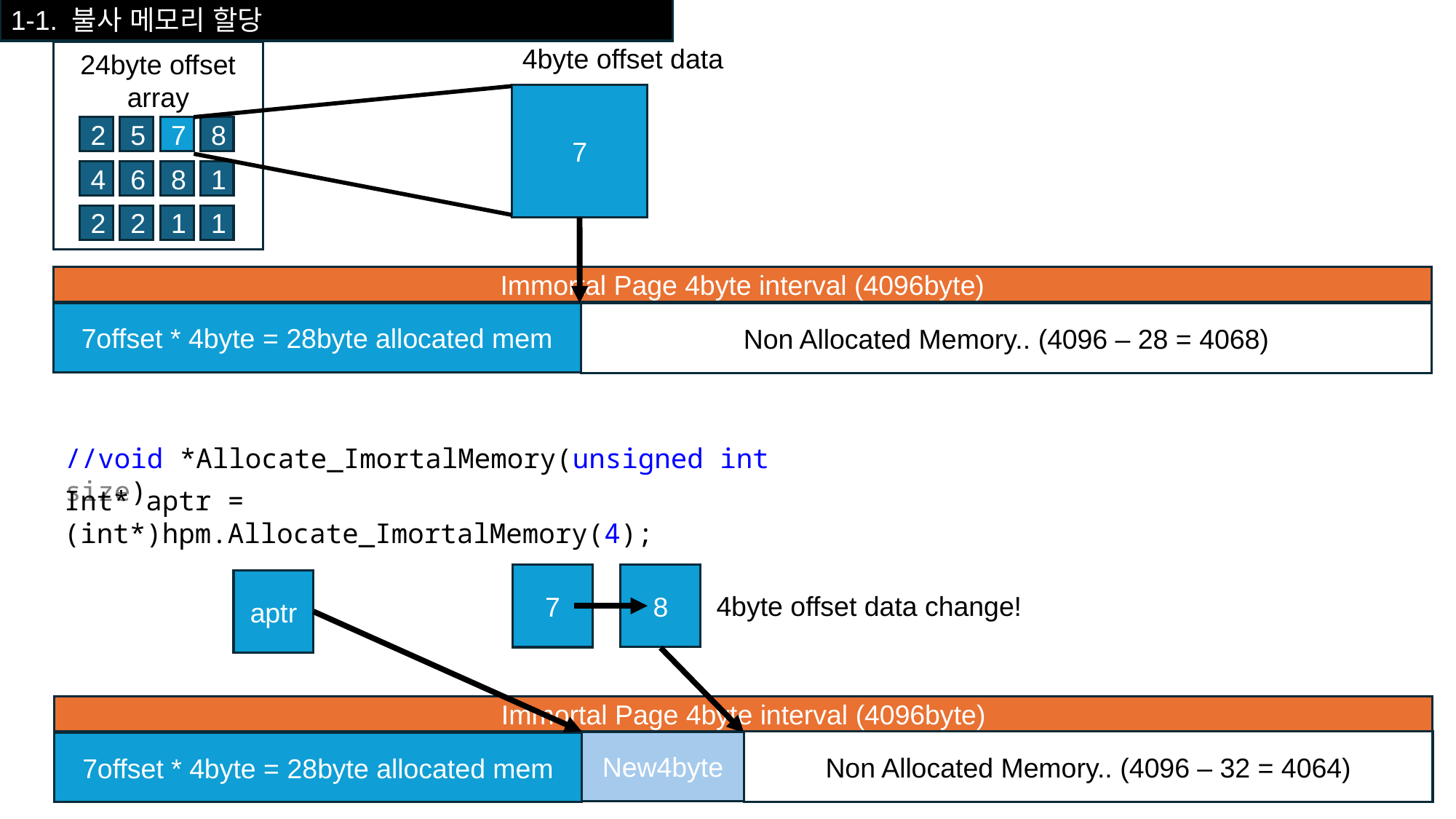

1-1. 불사 메모리 할당
4byte offset data
24byte offset array
7
2
5
7
8
4
6
8
1
2
2
1
1
Immortal Page 4byte interval (4096byte)
Non Allocated Memory.. (4096 – 28 = 4068)
7offset * 4byte = 28byte allocated mem
//void *Allocate_ImortalMemory(unsigned int size)
Int* aptr = (int*)hpm.Allocate_ImortalMemory(4);
8
7
aptr
4byte offset data change!
Immortal Page 4byte interval (4096byte)
Non Allocated Memory.. (4096 – 32 = 4064)
New4byte
7offset * 4byte = 28byte allocated mem